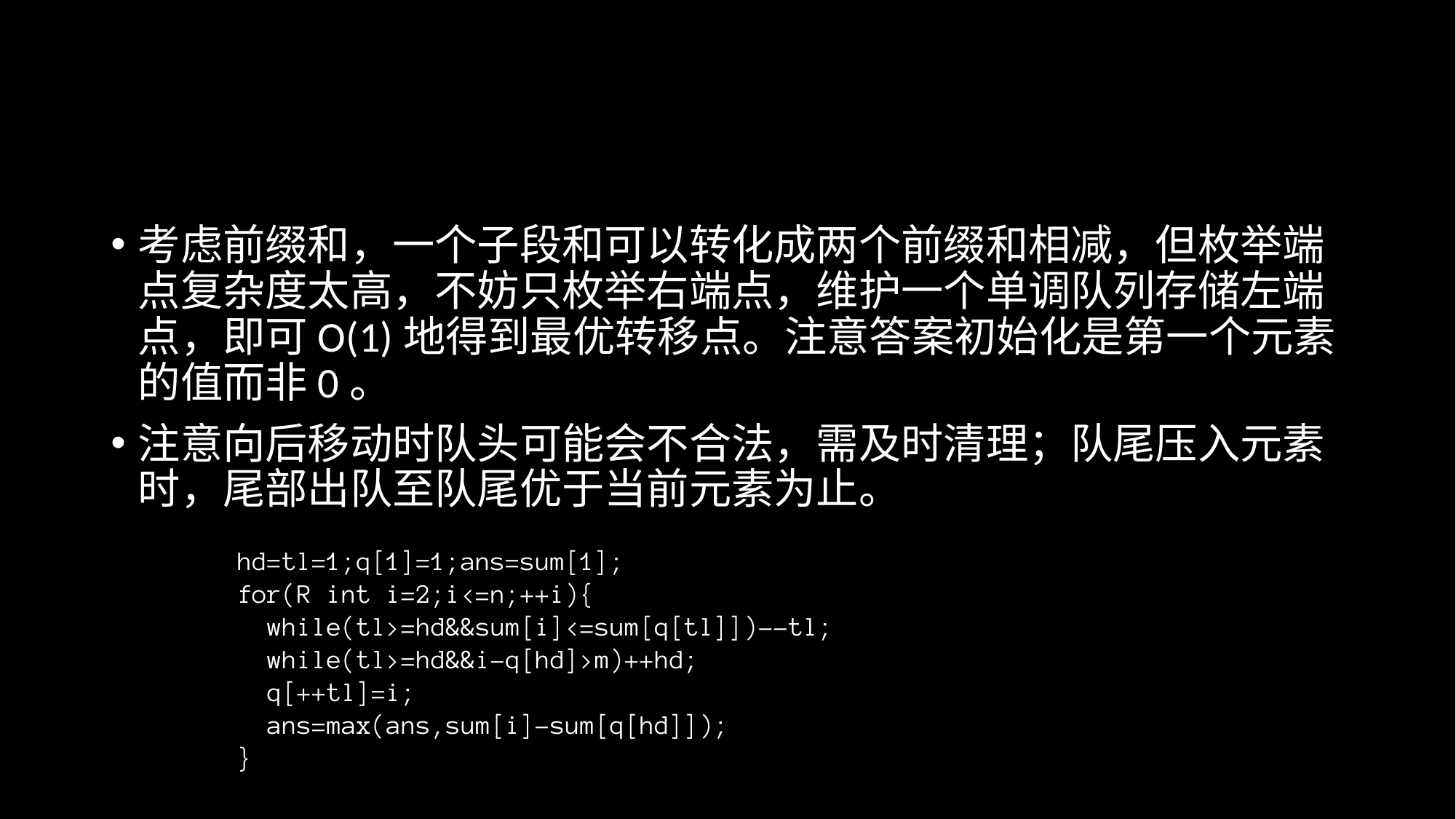

#
考虑前缀和，一个子段和可以转化成两个前缀和相减，但枚举端点复杂度太高，不妨只枚举右端点，维护一个单调队列存储左端点，即可O(1)地得到最优转移点。注意答案初始化是第一个元素的值而非0。
注意向后移动时队头可能会不合法，需及时清理；队尾压入元素时，尾部出队至队尾优于当前元素为止。
hd=tl=1;q[1]=1;ans=sum[1];
for(R int i=2;i<=n;++i){
  while(tl>=hd&&sum[i]<=sum[q[tl]])--tl;
  while(tl>=hd&&i-q[hd]>m)++hd;
  q[++tl]=i;
  ans=max(ans,sum[i]-sum[q[hd]]);
}